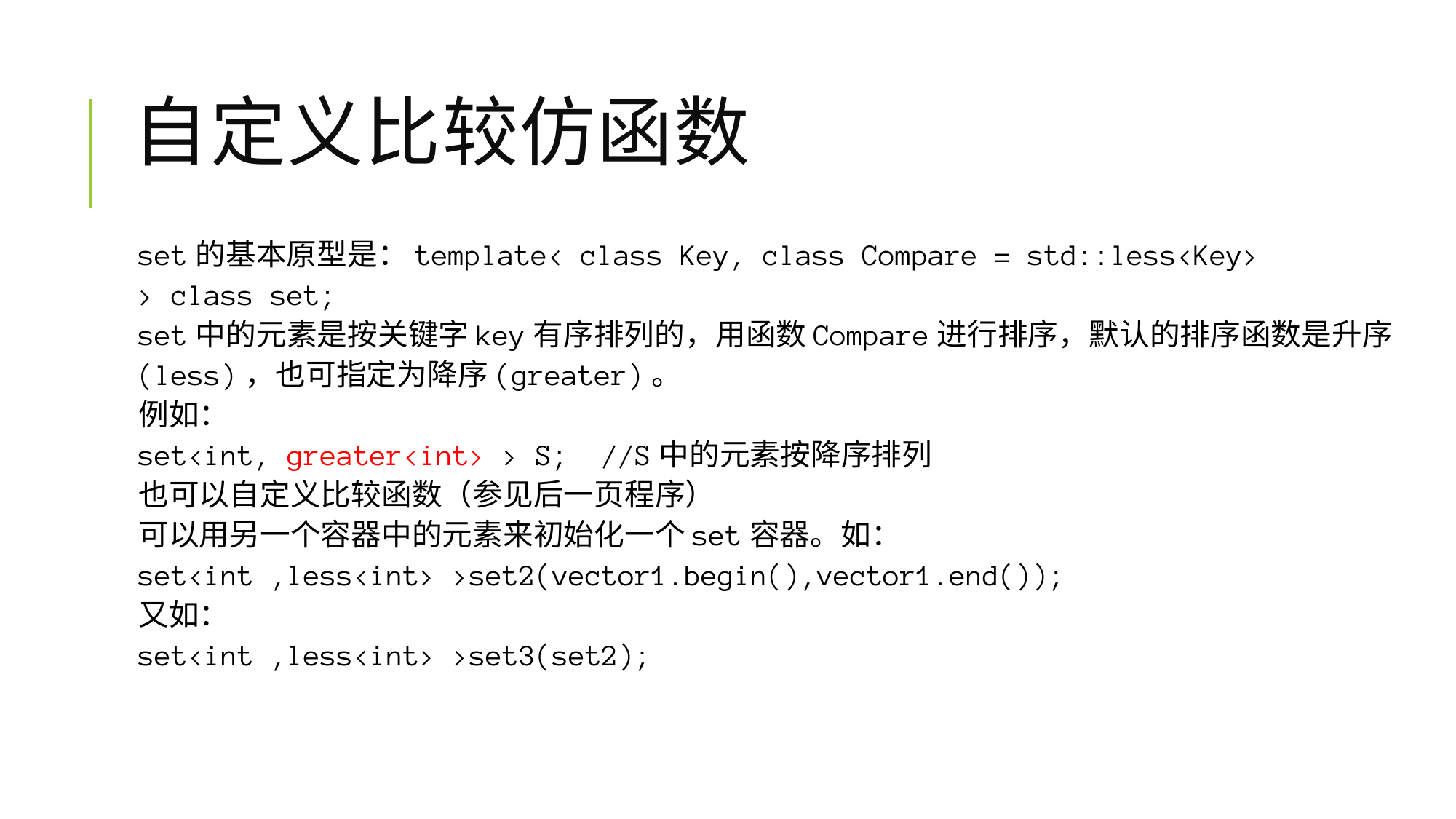

# 自定义比较仿函数
set的基本原型是：template< class Key, class Compare = std::less<Key> > class set;
set中的元素是按关键字key有序排列的，用函数Compare进行排序，默认的排序函数是升序(less)，也可指定为降序(greater)。
例如：
set<int, greater<int> > S;  //S中的元素按降序排列
也可以自定义比较函数（参见后一页程序）
可以用另一个容器中的元素来初始化一个set容器。如：
set<int ,less<int> >set2(vector1.begin(),vector1.end());
又如：
set<int ,less<int> >set3(set2);